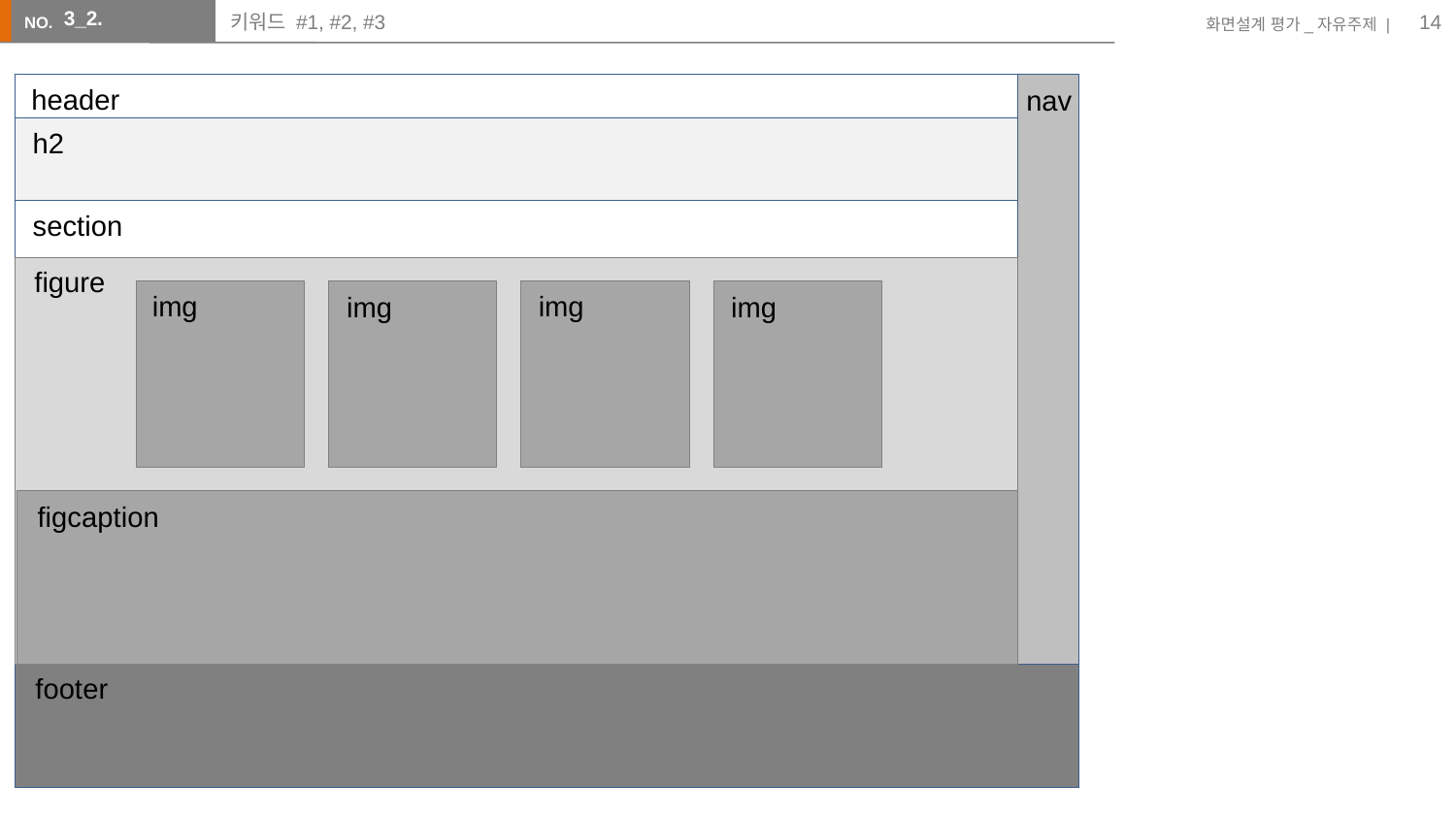

14
3_2.
# 키워드 #1, #2, #3

header
nav

h2

section

figure
img
img

img
img

figcaption

footer